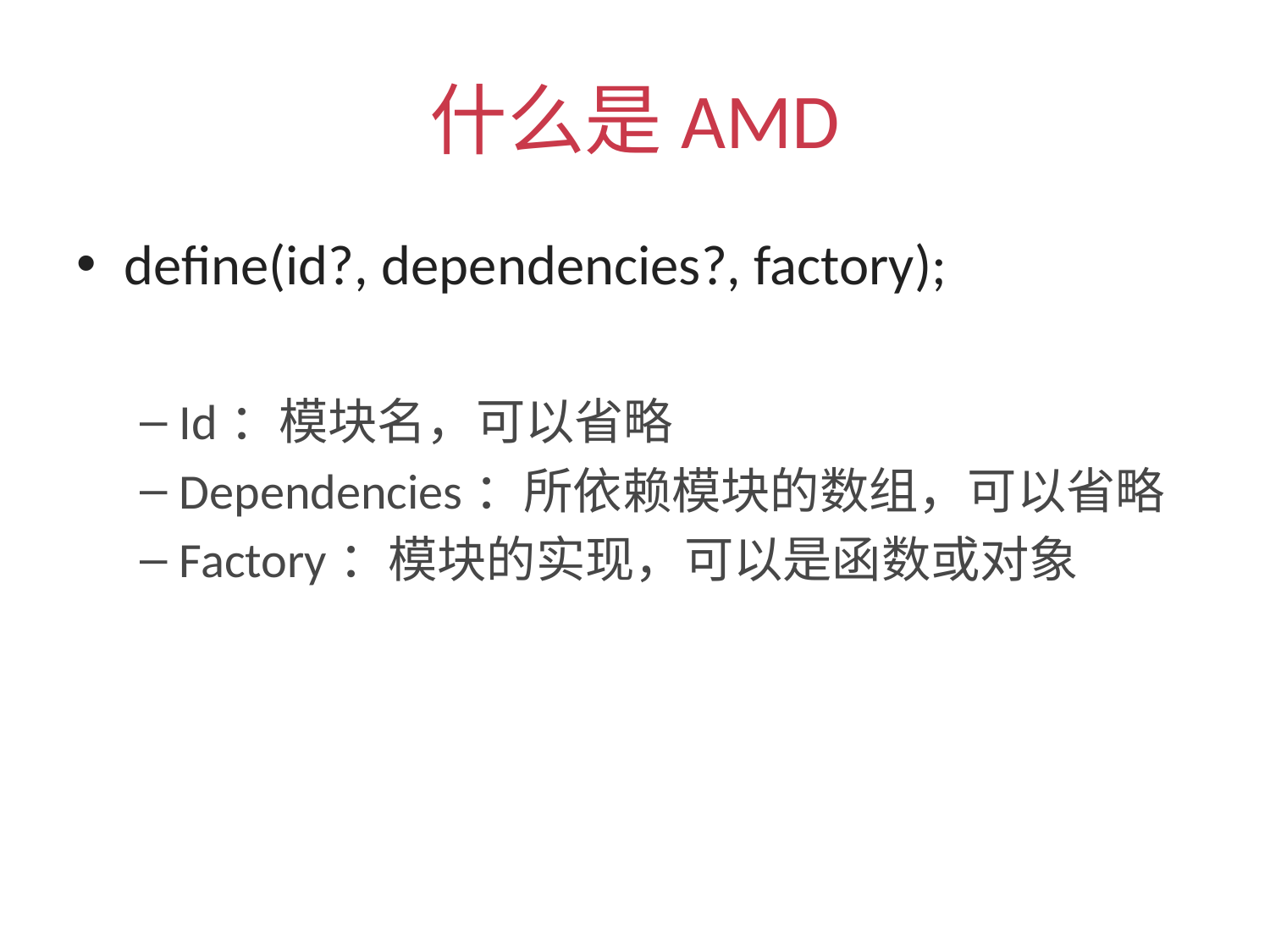

# 什么是AMD
define(id?, dependencies?, factory);

Id：模块名，可以省略
Dependencies：所依赖模块的数组，可以省略
Factory：模块的实现，可以是函数或对象